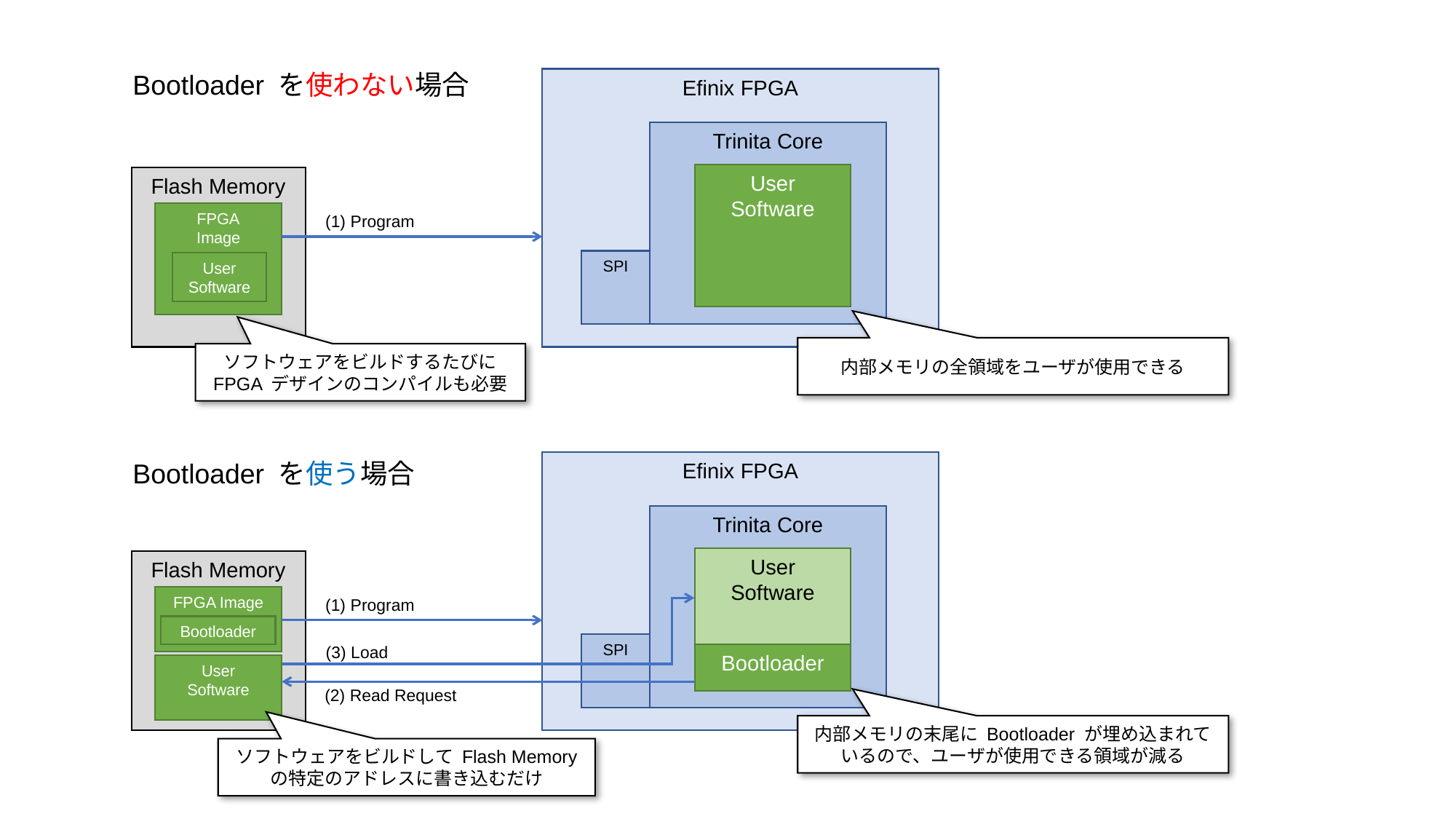

Bootloader を使わない場合
Efinix FPGA
Trinita Core
User
Software
Flash Memory
FPGA
Image
(1) Program
SPI
User
Software
内部メモリの全領域をユーザが使用できる
ソフトウェアをビルドするたびに FPGA デザインのコンパイルも必要
Bootloader を使う場合
Efinix FPGA
Trinita Core
User
Software
Flash Memory
FPGA Image
(1) Program

Bootloader
SPI
(3) Load
Bootloader
User
Software
(2) Read Request
内部メモリの末尾に Bootloader が埋め込まれているので、ユーザが使用できる領域が減る
ソフトウェアをビルドして Flash Memory の特定のアドレスに書き込むだけ